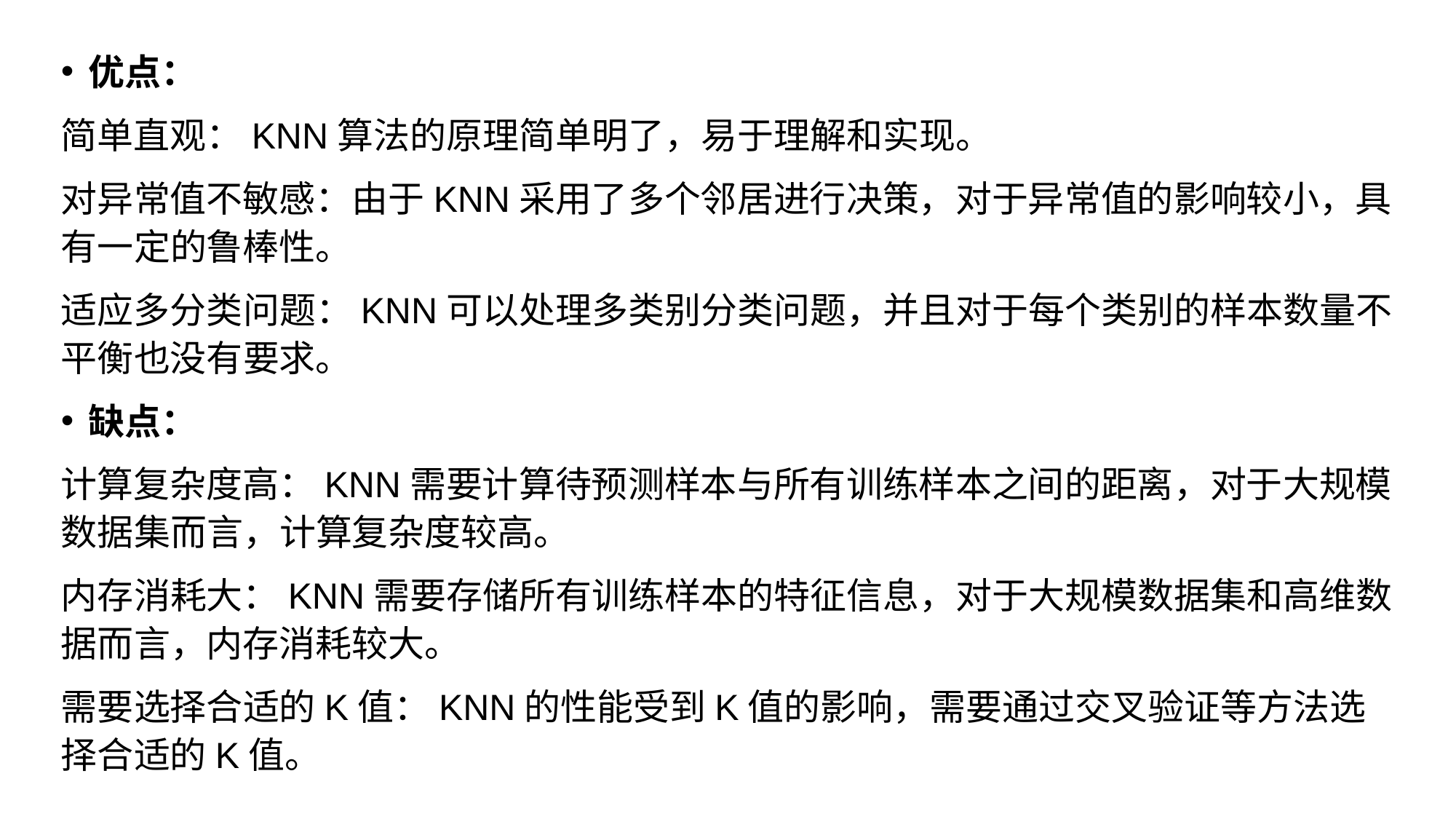

优点：
简单直观：KNN算法的原理简单明了，易于理解和实现。
对异常值不敏感：由于KNN采用了多个邻居进行决策，对于异常值的影响较小，具有一定的鲁棒性。
适应多分类问题：KNN可以处理多类别分类问题，并且对于每个类别的样本数量不平衡也没有要求。
缺点：
计算复杂度高：KNN需要计算待预测样本与所有训练样本之间的距离，对于大规模数据集而言，计算复杂度较高。
内存消耗大：KNN需要存储所有训练样本的特征信息，对于大规模数据集和高维数据而言，内存消耗较大。
需要选择合适的K值：KNN的性能受到K值的影响，需要通过交叉验证等方法选择合适的K值。